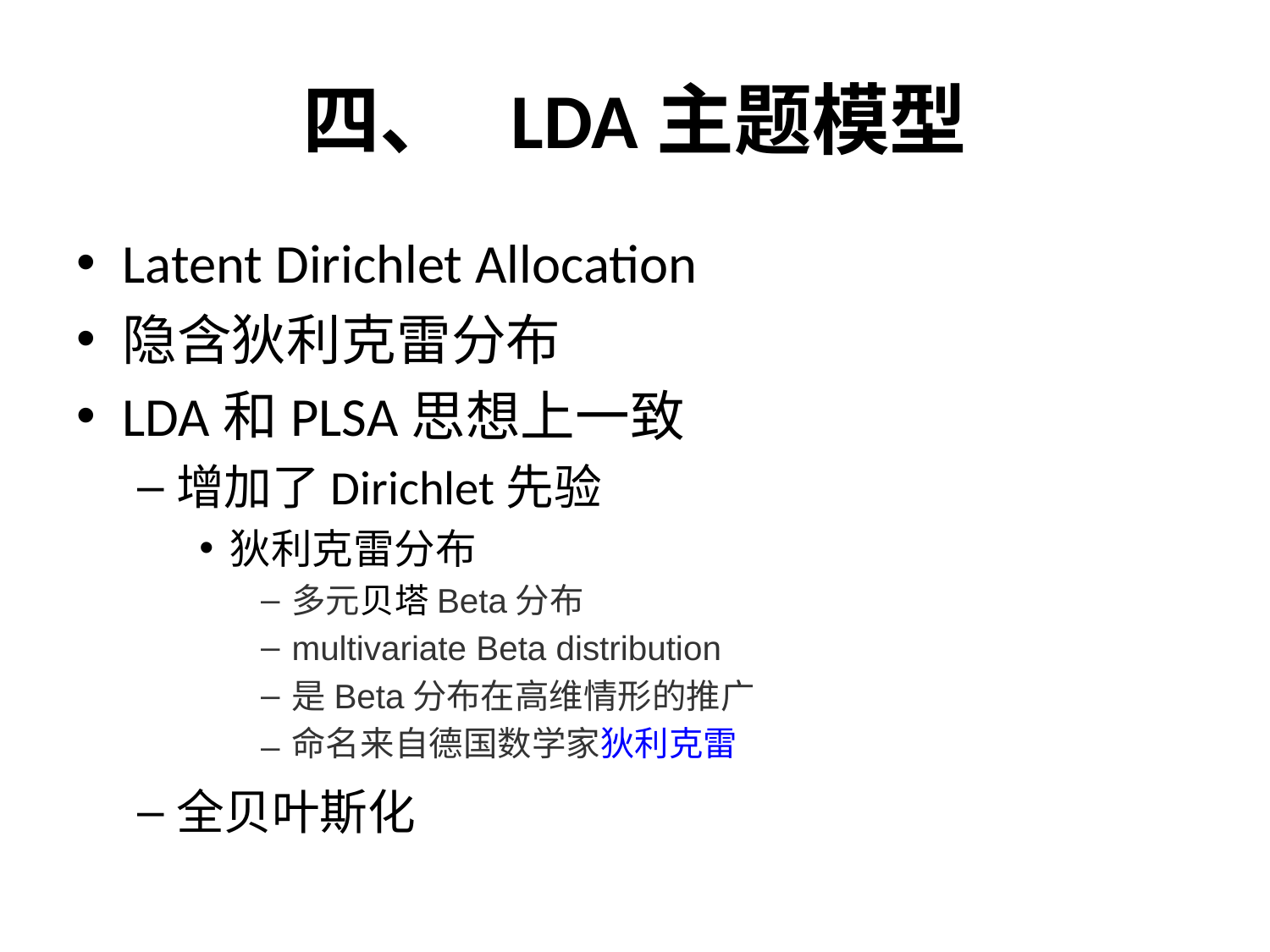

# 四、  LDA主题模型
Latent Dirichlet Allocation
隐含狄利克雷分布
LDA和PLSA思想上一致
增加了Dirichlet先验
狄利克雷分布
多元贝塔Beta分布
multivariate Beta distribution
是Beta分布在高维情形的推广
命名来自德国数学家狄利克雷
全贝叶斯化